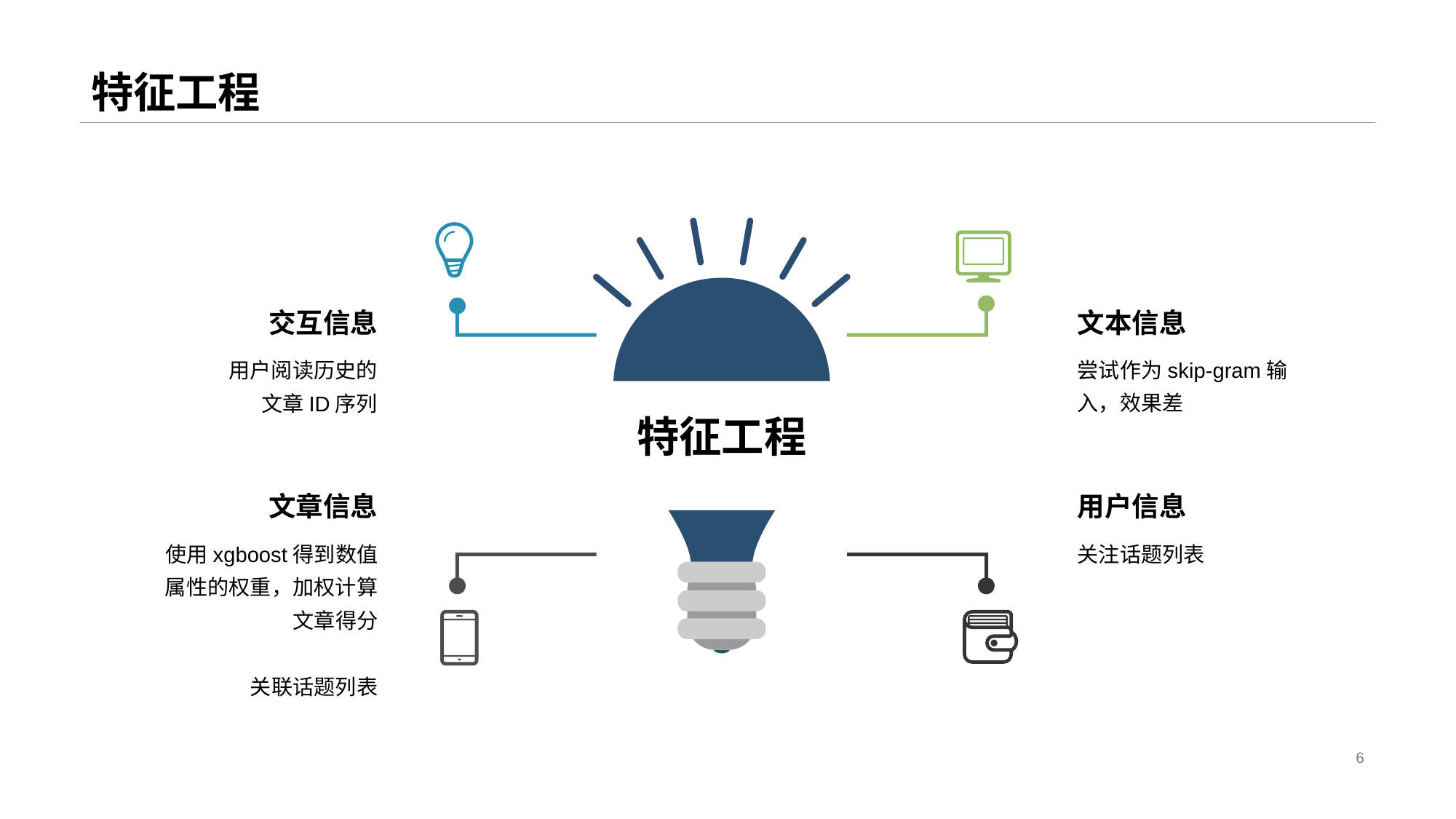

# 特征工程

交互信息
用户阅读历史的
文章ID序列

文本信息
尝试作为skip-gram输入，效果差
特征工程
文章信息
使用xgboost得到数值属性的权重，加权计算
文章得分

关联话题列表
用户信息
关注话题列表

6